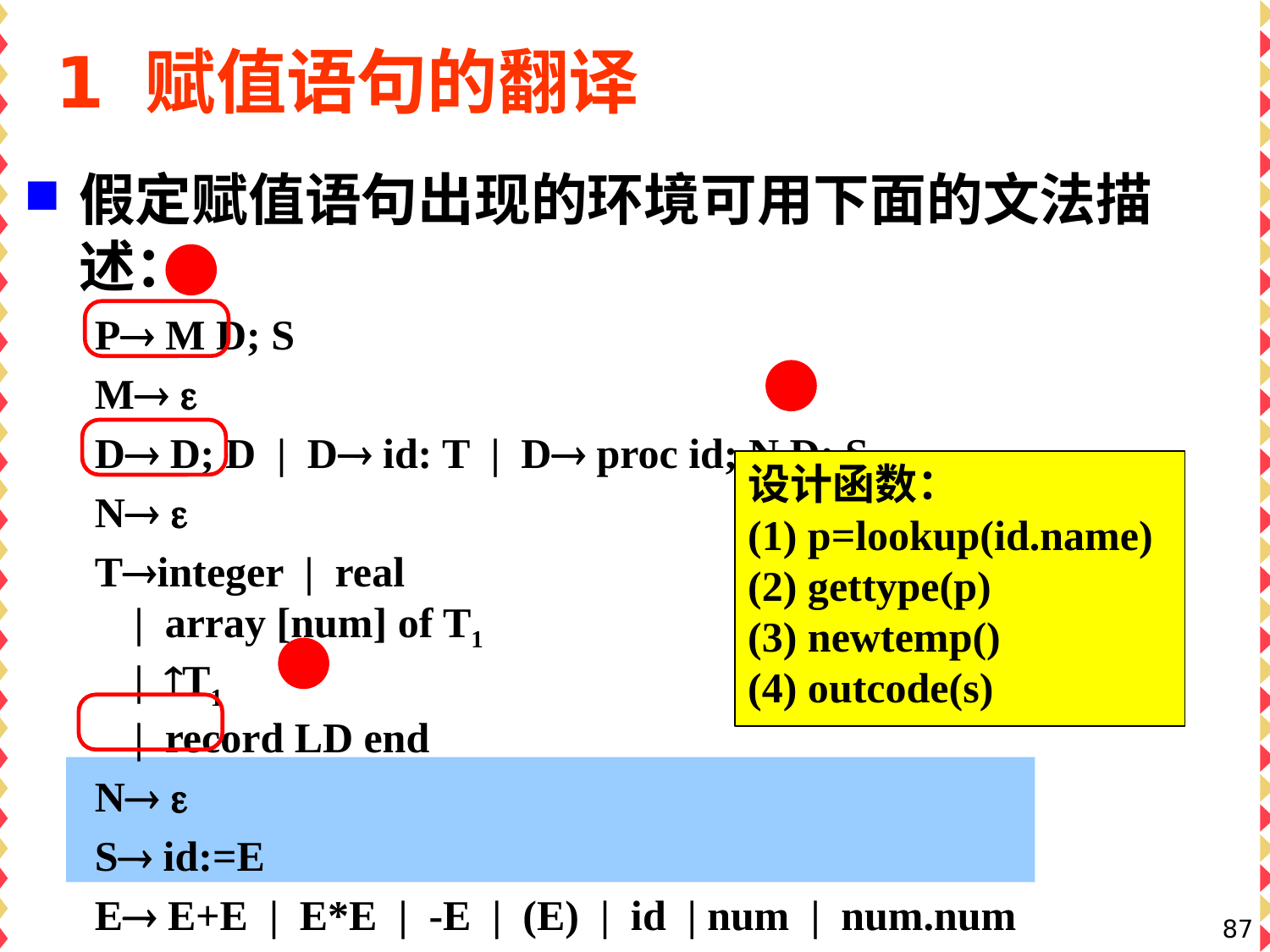

# 1 赋值语句的翻译
假定赋值语句出现的环境可用下面的文法描述：
P→ M D; S
M→ ε
D→ D; D  |  D→ id: T  |  D→ proc id; N D; S
N→ ε
T→integer  |  real
|  array [num] of T1
|  ↑T1
|  record LD end
N→ ε
S→ id:=E
E→ E+E  |  E*E  |  -E  |  (E)  |  id  | num  |  num.num

设计函数：
(1) p=lookup(id.name)
(2) gettype(p)
(3) newtemp()
(4) outcode(s)

87